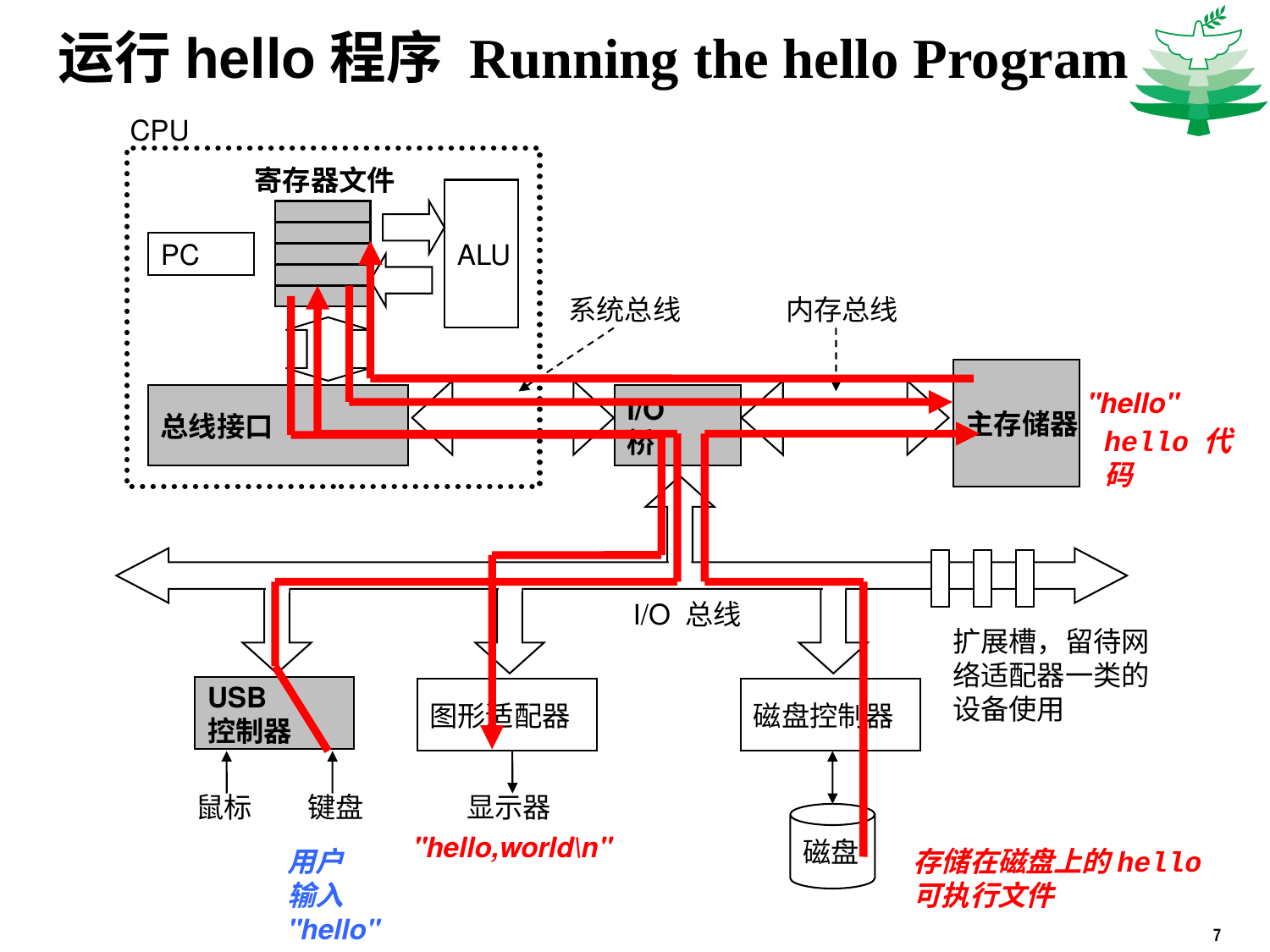

# 运行hello程序 Running the hello Program
CPU

寄存器文件
ALU

PC

系统总线
内存总线

主存储器
"hello"

总线接口
I/O
桥
hello 代码

I/O 总线
扩展槽，留待网络适配器一类的设备使用

USB
控制器
图形适配器
磁盘控制器

鼠标
键盘
显示器
磁盘
"hello,world\n"
用户
输入
"hello"
存储在磁盘上的hello
可执行文件